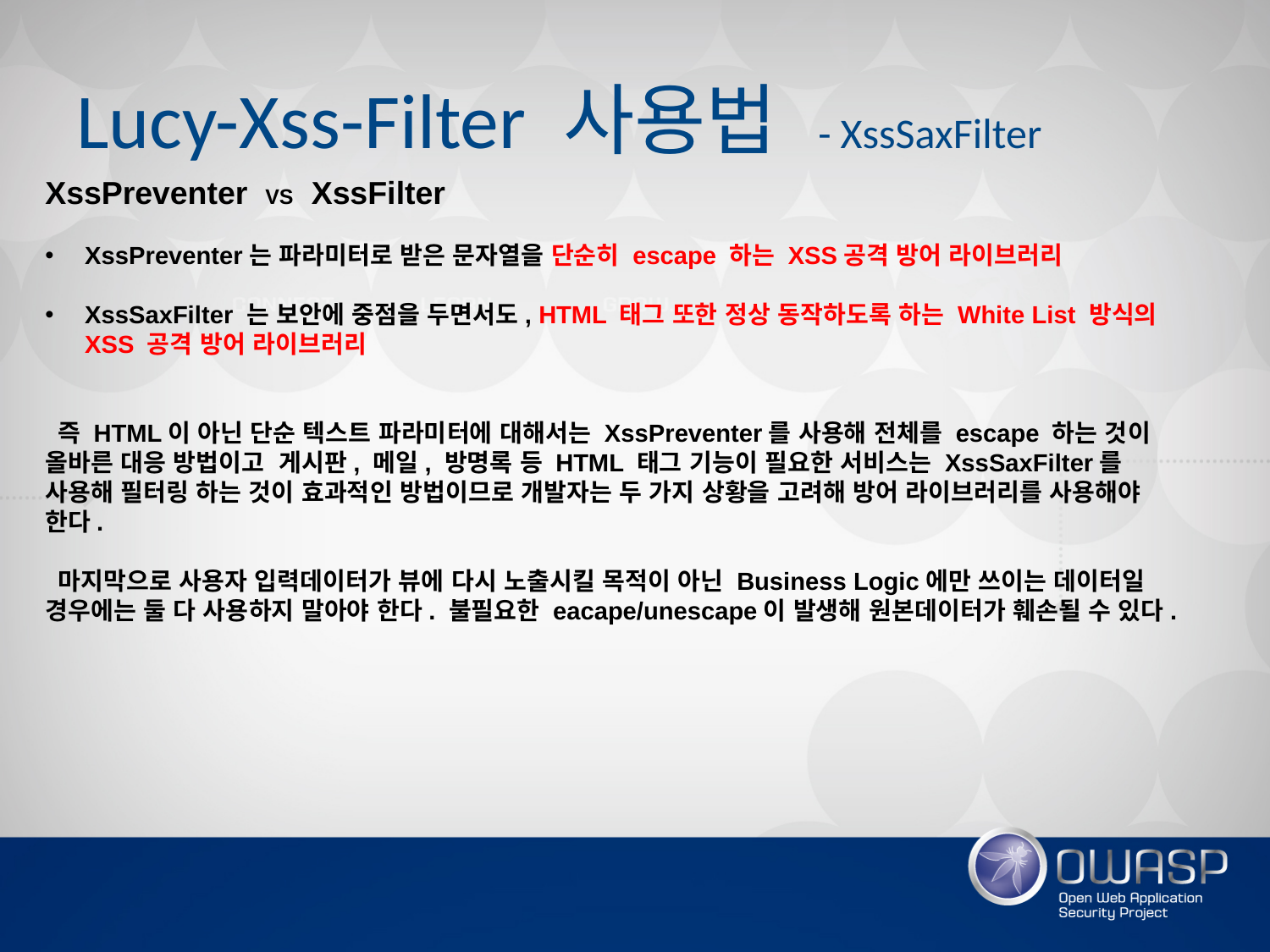

# Lucy-Xss-Filter 사용법 - XssSaxFilter
XssPreventer  VS  XssFilter

XssPreventer는 파라미터로 받은 문자열을 단순히 escape 하는 XSS공격 방어 라이브러리

XssSaxFilter 는 보안에 중점을 두면서도, HTML 태그 또한 정상 동작하도록 하는 White List 방식의 XSS 공격 방어 라이브러리

 즉 HTML이 아닌 단순 텍스트 파라미터에 대해서는 XssPreventer를 사용해 전체를 escape 하는 것이 올바른 대응 방법이고  게시판, 메일, 방명록 등 HTML 태그 기능이 필요한 서비스는 XssSaxFilter를 사용해 필터링 하는 것이 효과적인 방법이므로 개발자는 두 가지 상황을 고려해 방어 라이브러리를 사용해야 한다.

 마지막으로 사용자 입력데이터가 뷰에 다시 노출시킬 목적이 아닌 Business Logic에만 쓰이는 데이터일 경우에는 둘 다 사용하지 말아야 한다. 불필요한 eacape/unescape이 발생해 원본데이터가 훼손될 수 있다.